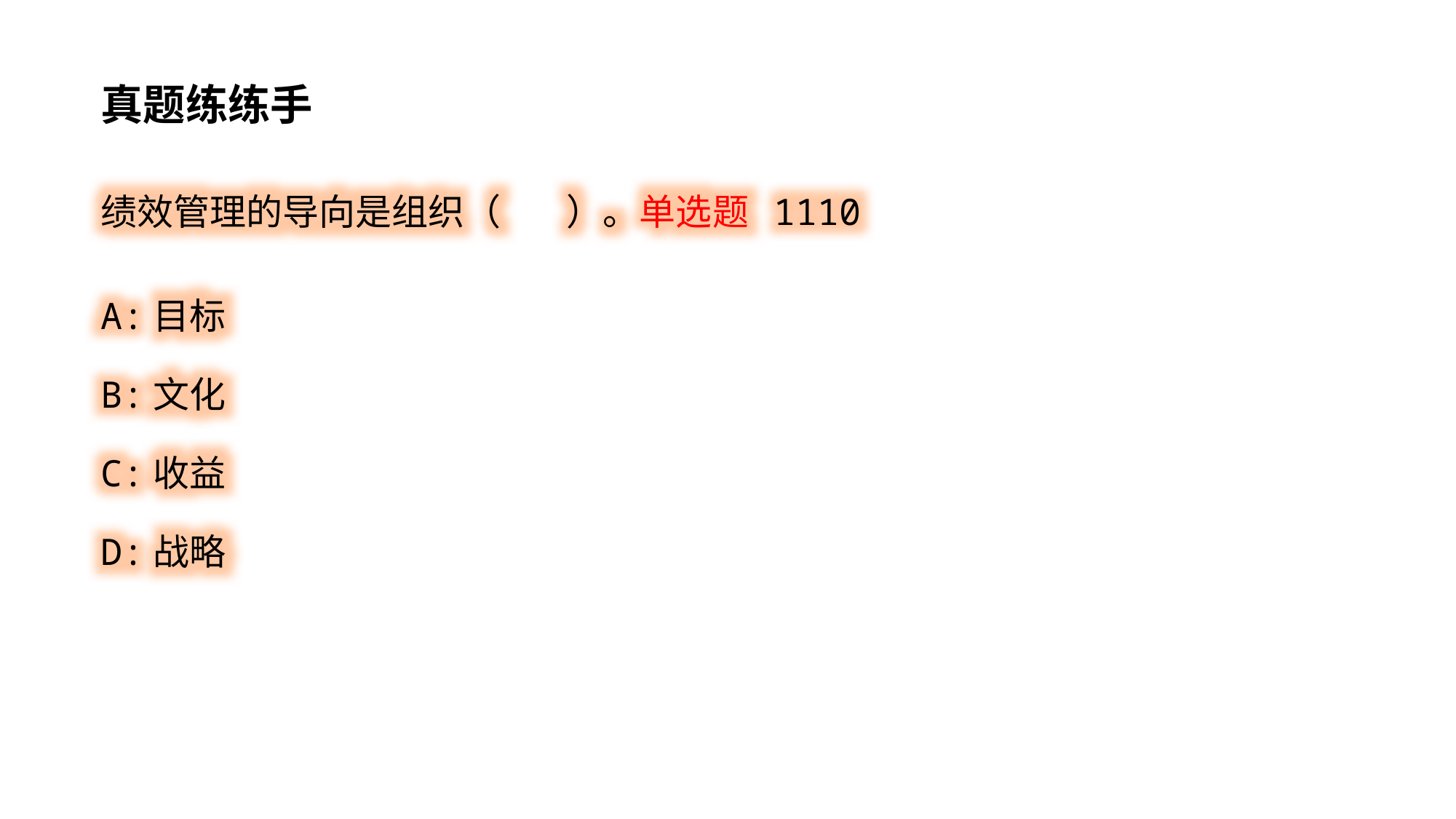

真题练练手
绩效管理的导向是组织（        ）。单选题  1110

A:目标

B:文化

C:收益

D:战略